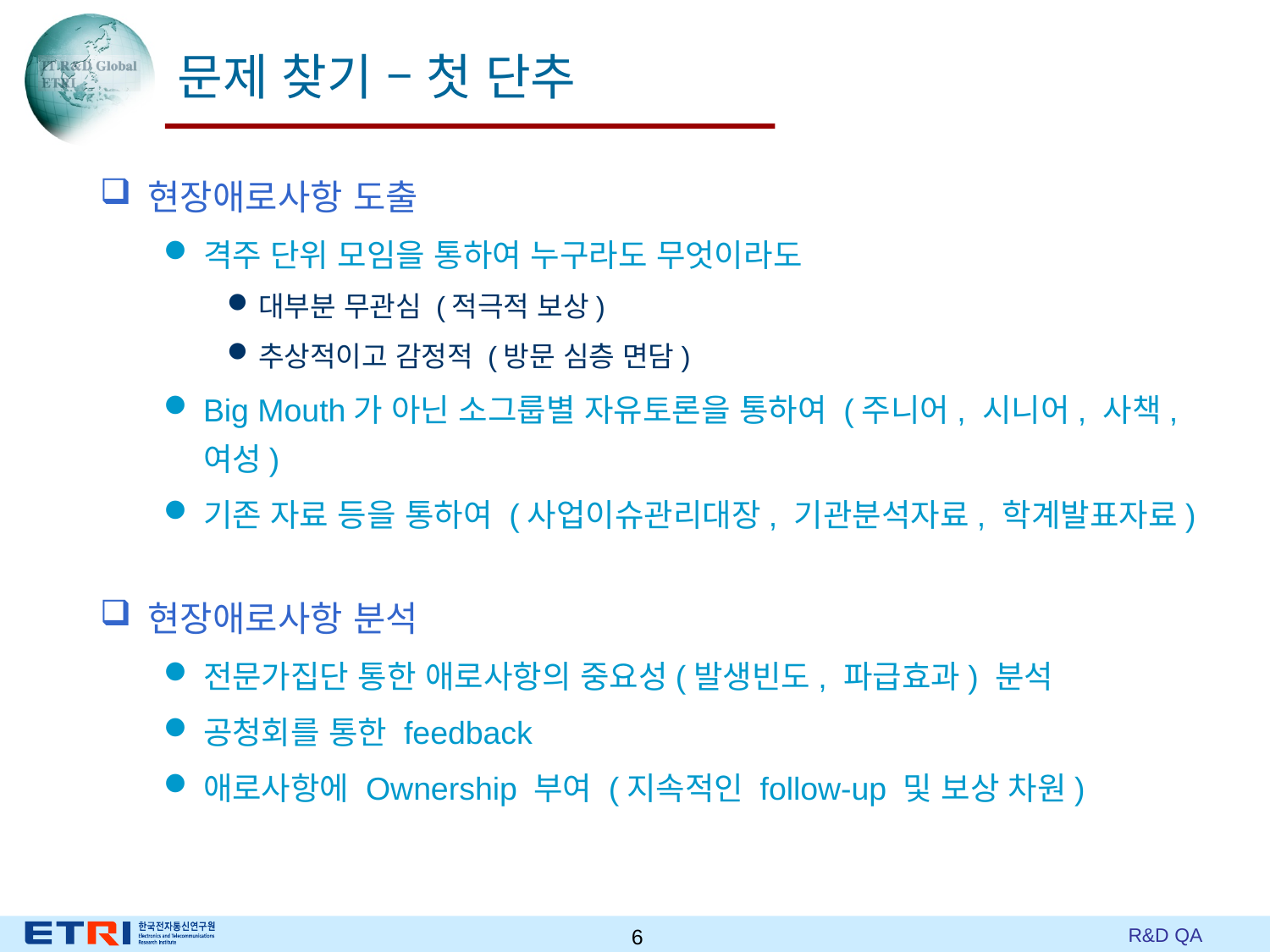

# 문제 찾기 – 첫 단추
현장애로사항 도출
격주 단위 모임을 통하여 누구라도 무엇이라도
대부분 무관심 (적극적 보상)
추상적이고 감정적 (방문 심층 면담)
Big Mouth가 아닌 소그룹별 자유토론을 통하여 (주니어, 시니어, 사책, 여성)
기존 자료 등을 통하여 (사업이슈관리대장, 기관분석자료, 학계발표자료)

현장애로사항 분석
전문가집단 통한 애로사항의 중요성(발생빈도, 파급효과) 분석
공청회를 통한 feedback
애로사항에 Ownership 부여 (지속적인 follow-up 및 보상 차원)